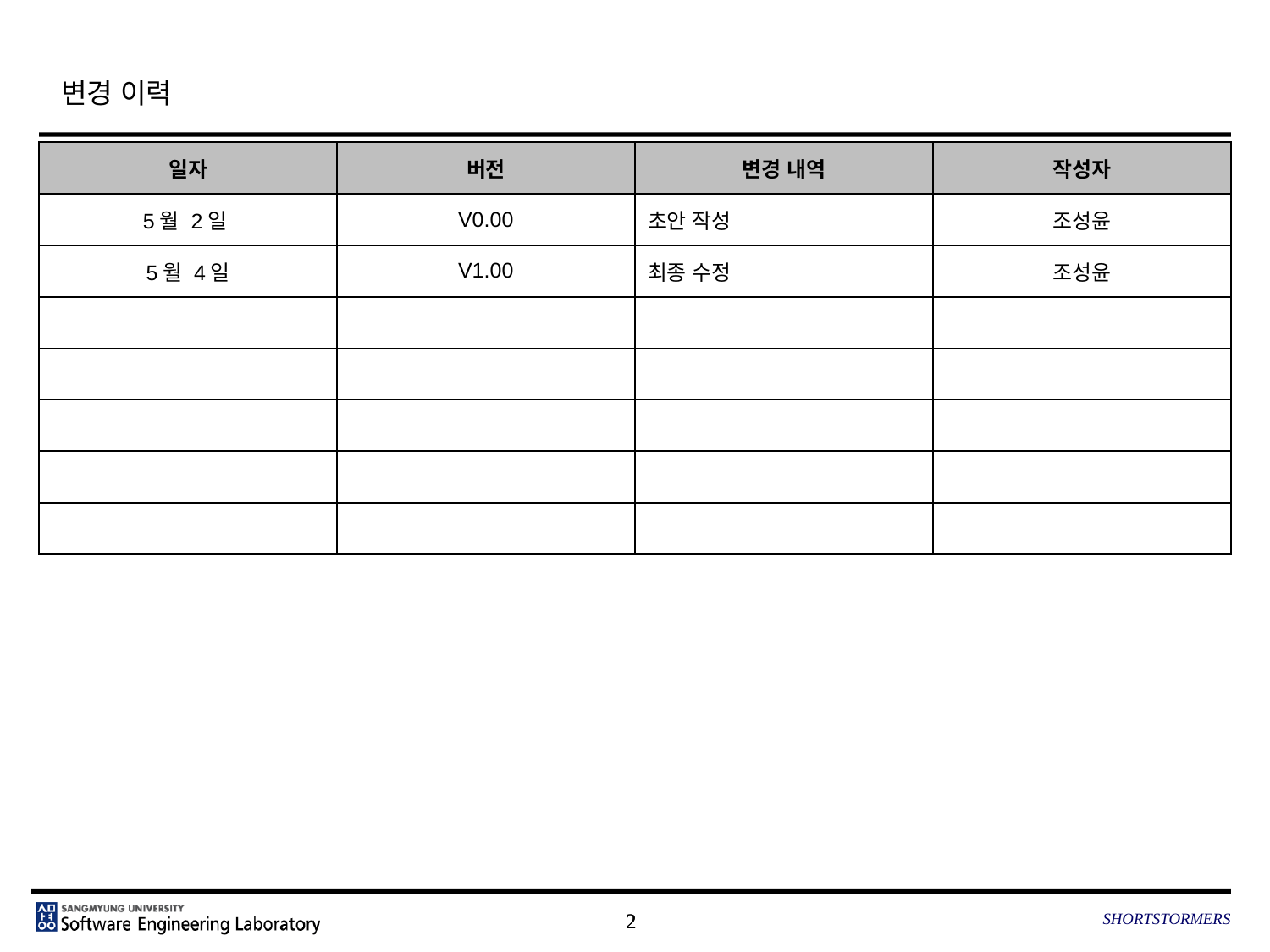

# 변경 이력
| 일자 | 버전 | 변경 내역 | 작성자 |
| --- | --- | --- | --- |
| 5월 2일 | V0.00 | 초안 작성 | 조성윤 |
| 5월 4일 | V1.00 | 최종 수정 | 조성윤 |
|  |  |  |  |
|  |  |  |  |
|  |  |  |  |
|  |  |  |  |
|  |  |  |  |
SHORTSTORMERS